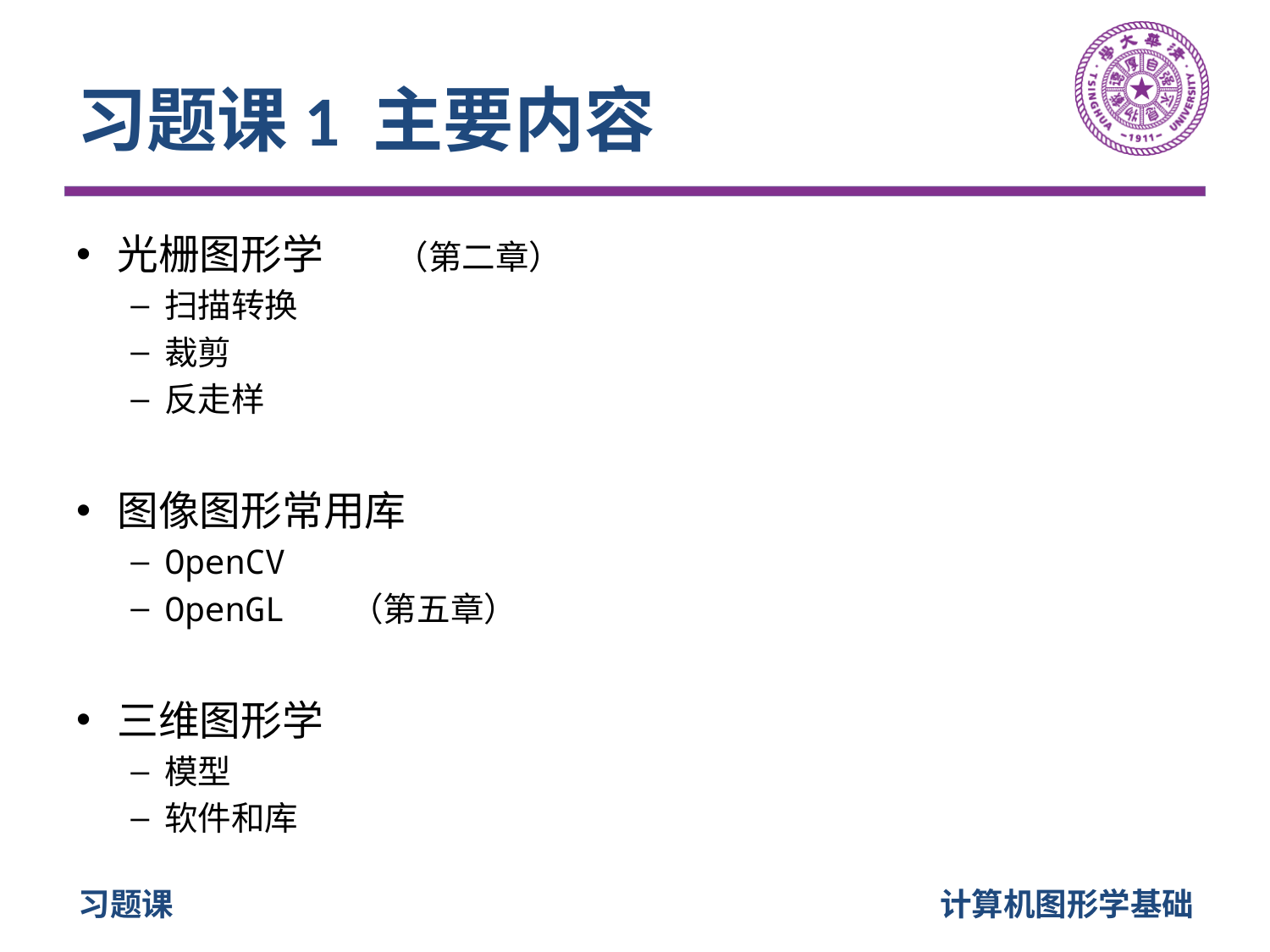

# 习题课1 主要内容
光栅图形学	（第二章）
扫描转换
裁剪
反走样

图像图形常用库
OpenCV
OpenGL 		（第五章）

三维图形学
模型
软件和库